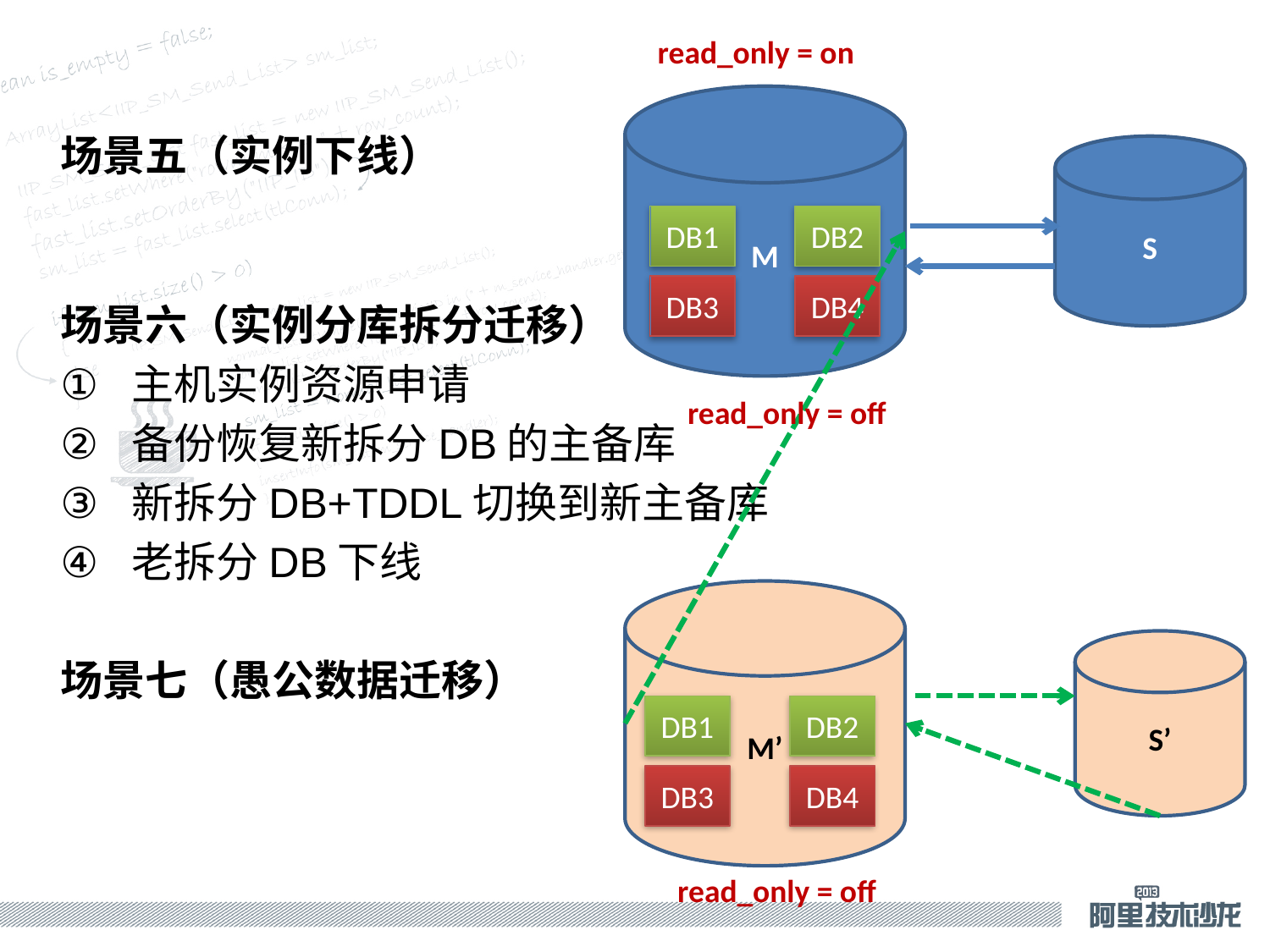

read_only = on
M
场景五（实例下线）

场景六（实例分库拆分迁移）
主机实例资源申请
备份恢复新拆分DB的主备库
新拆分DB+TDDL切换到新主备库
老拆分DB下线

场景七（愚公数据迁移）

S
DB1
DB2
DB3
DB4
read_only = off
M’
S’
DB1
DB2
DB3
DB4
read_only = off